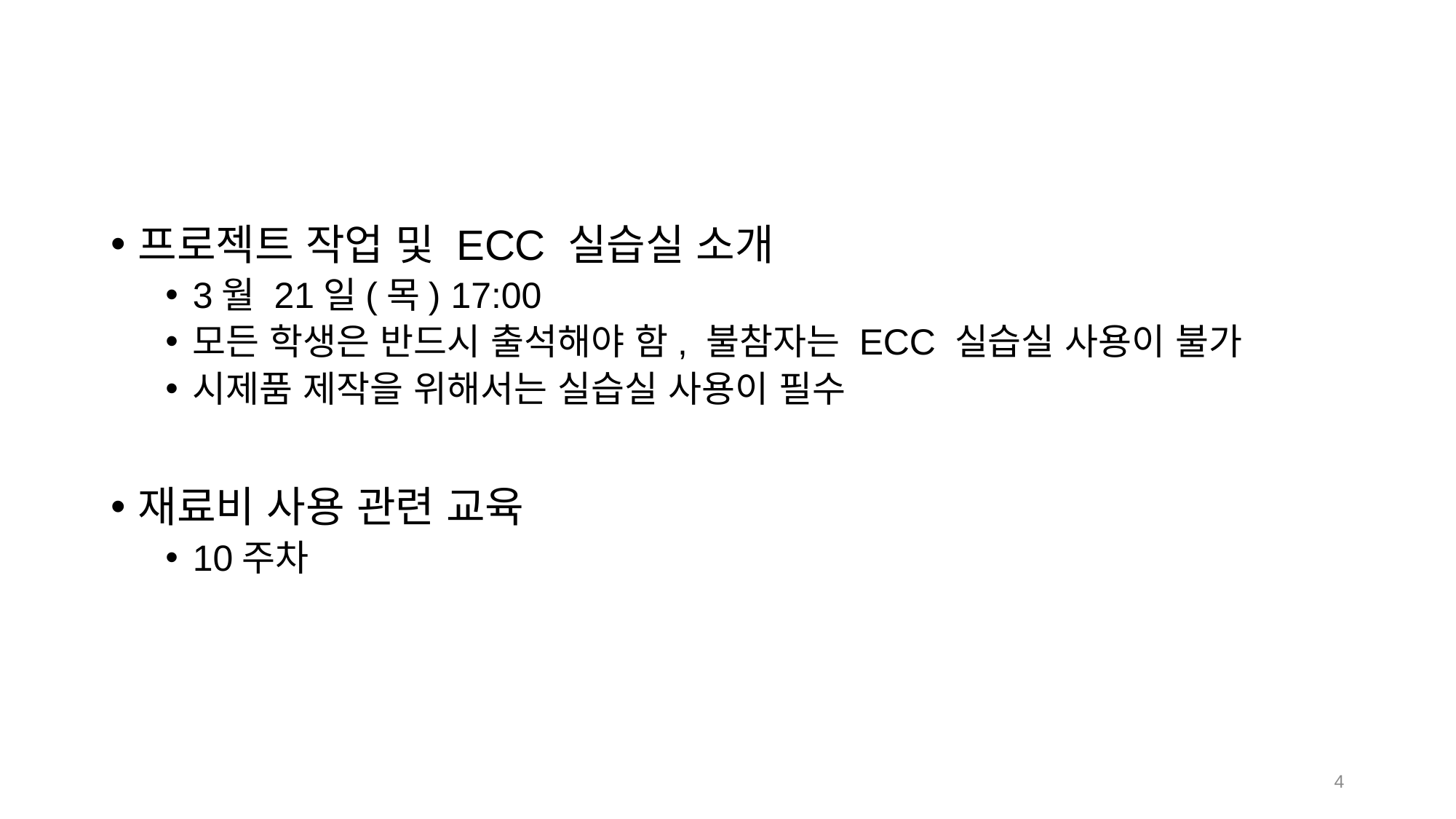

#
프로젝트 작업 및 ECC 실습실 소개
3월 21일(목) 17:00
모든 학생은 반드시 출석해야 함, 불참자는 ECC 실습실 사용이 불가
시제품 제작을 위해서는 실습실 사용이 필수

재료비 사용 관련 교육
10주차
4